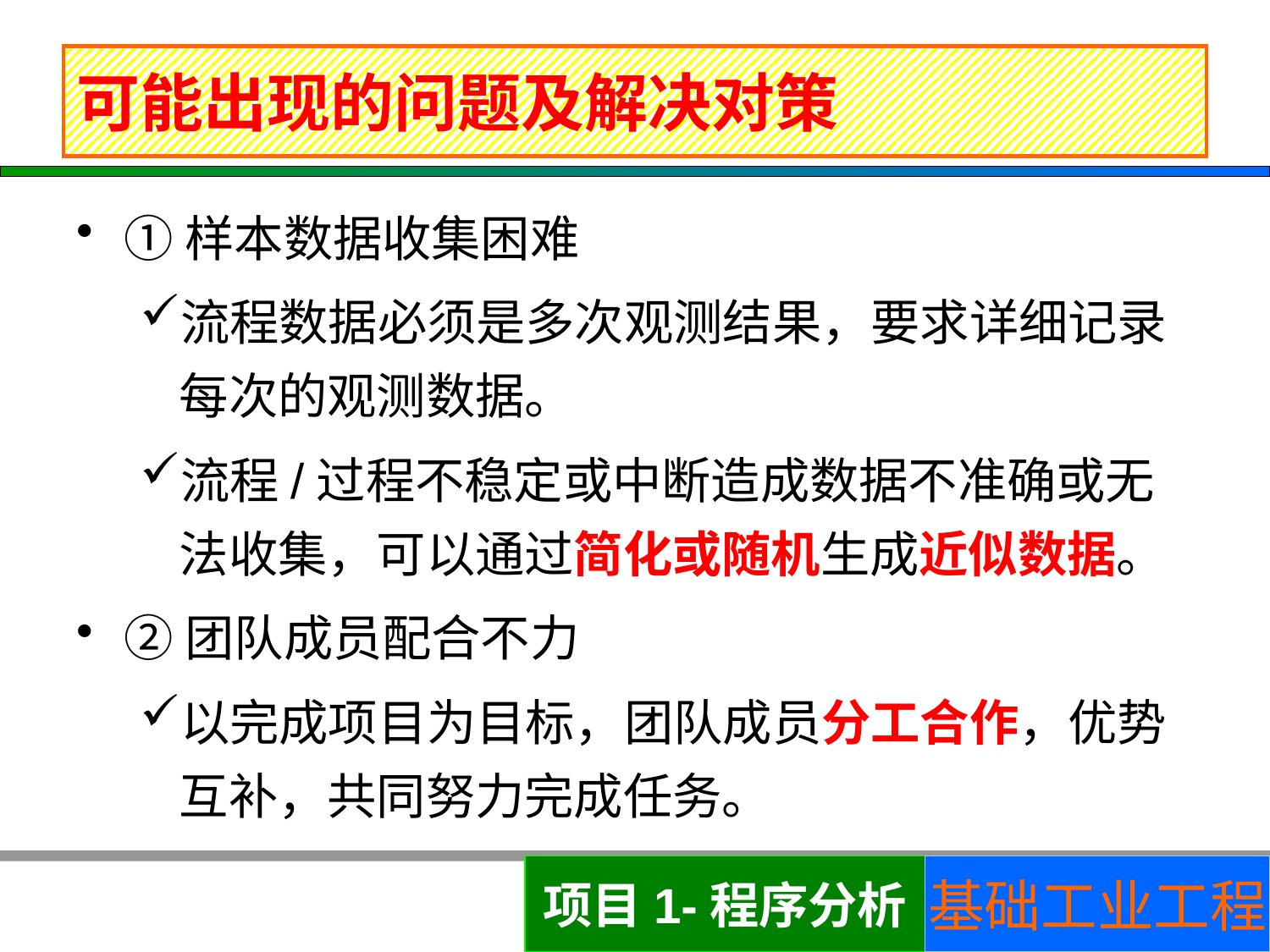

# 可能出现的问题及解决对策
①样本数据收集困难
流程数据必须是多次观测结果，要求详细记录每次的观测数据。
流程/过程不稳定或中断造成数据不准确或无法收集，可以通过简化或随机生成近似数据。
②团队成员配合不力
以完成项目为目标，团队成员分工合作，优势互补，共同努力完成任务。